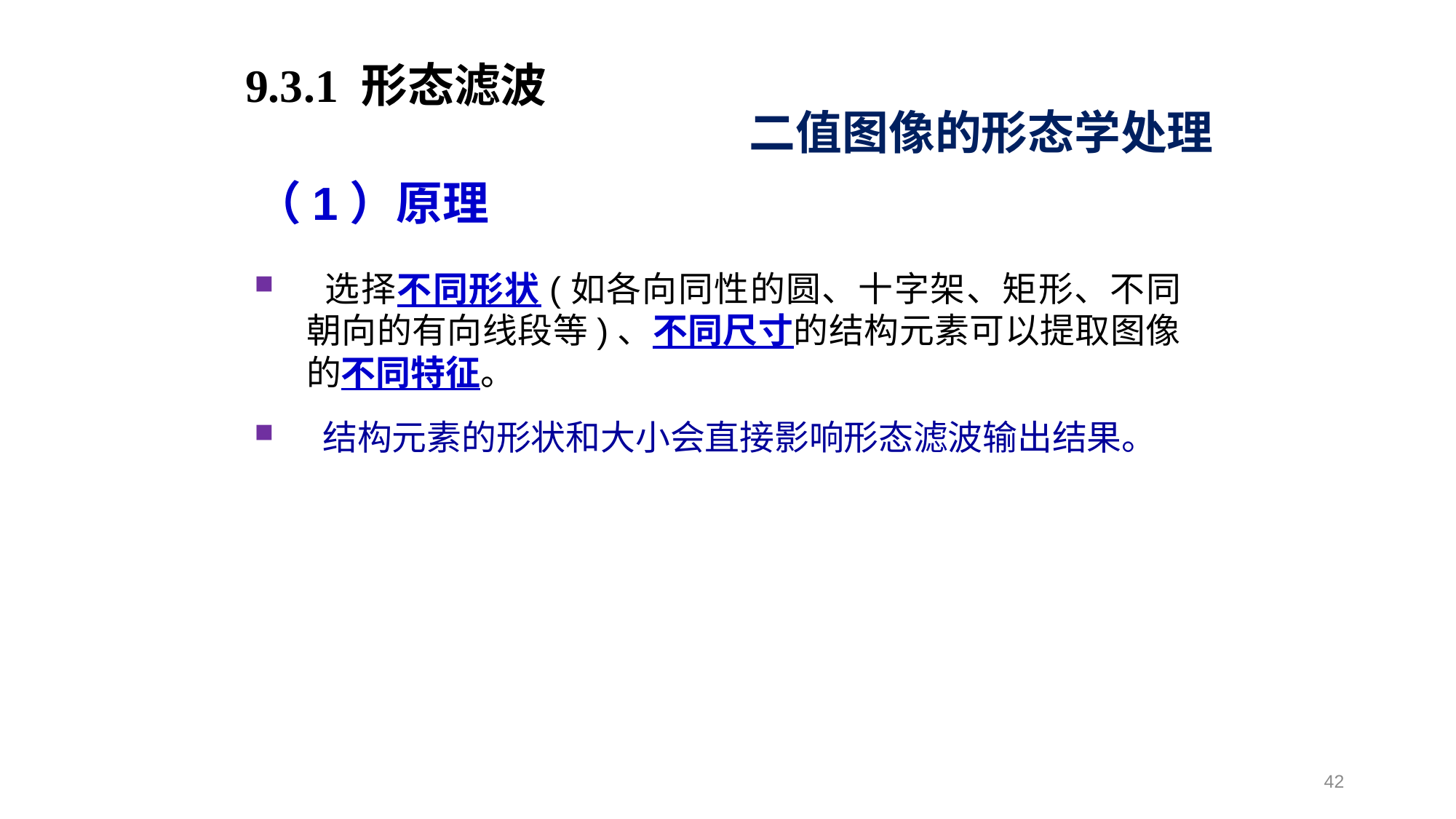

9.3.1 形态滤波
二值图像的形态学处理
（1）原理
 选择不同形状(如各向同性的圆、十字架、矩形、不同朝向的有向线段等)、不同尺寸的结构元素可以提取图像的不同特征。
 结构元素的形状和大小会直接影响形态滤波输出结果。
42